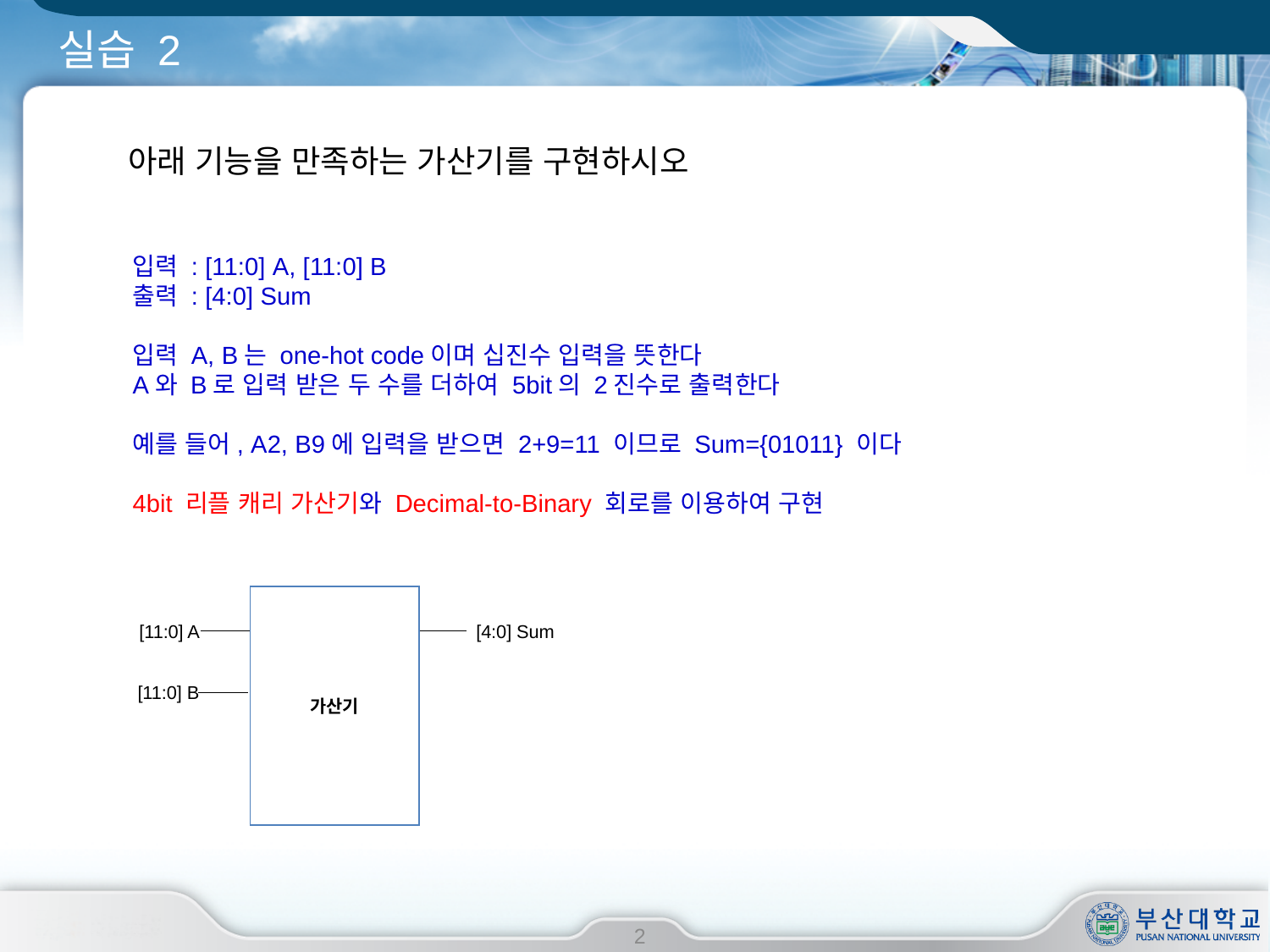

# 실습 2
아래 기능을 만족하는 가산기를 구현하시오
입력 : [11:0] A, [11:0] B
출력 : [4:0] Sum

입력 A, B는 one-hot code이며 십진수 입력을 뜻한다
A와 B로 입력 받은 두 수를 더하여 5bit의 2진수로 출력한다

예를 들어, A2, B9에 입력을 받으면 2+9=11 이므로 Sum={01011} 이다

4bit 리플 캐리 가산기와 Decimal-to-Binary 회로를 이용하여 구현
가산기
[11:0] A
[4:0] Sum
[11:0] B
2